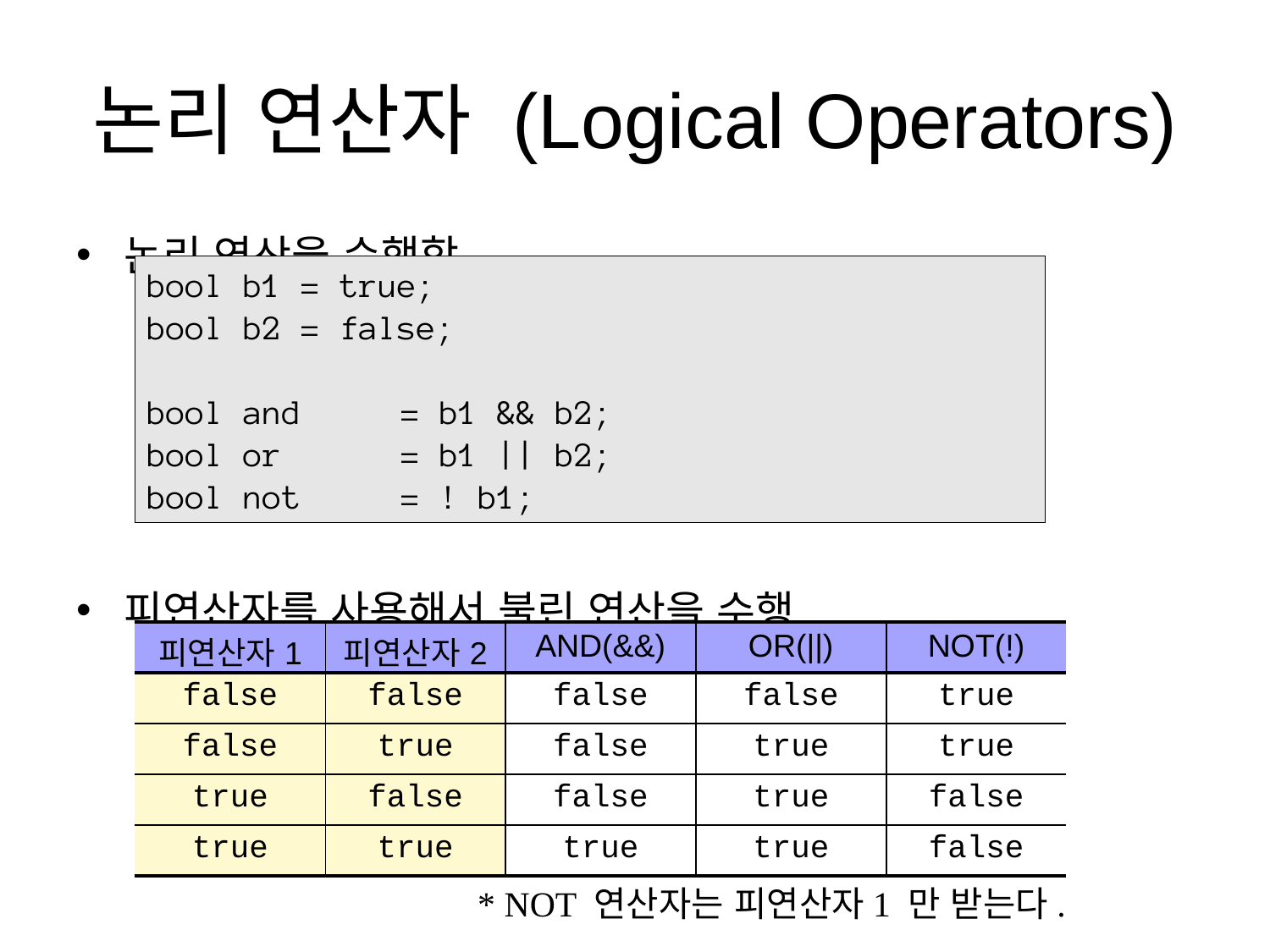

# 논리 연산자 (Logical Operators)
논리 연산을 수행함

피연산자를 사용해서 불린 연산을 수행
bool b1 = true;
bool b2 = false;

bool and 	= b1 && b2;
bool or	= b1 || b2;
bool not	= ! b1;
| 피연산자1 | 피연산자2 | AND(&&) | OR(||) | NOT(!) |
| --- | --- | --- | --- | --- |
| false | false | false | false | true |
| false | true | false | true | true |
| true | false | false | true | false |
| true | true | true | true | false |
* NOT 연산자는 피연산자1 만 받는다.